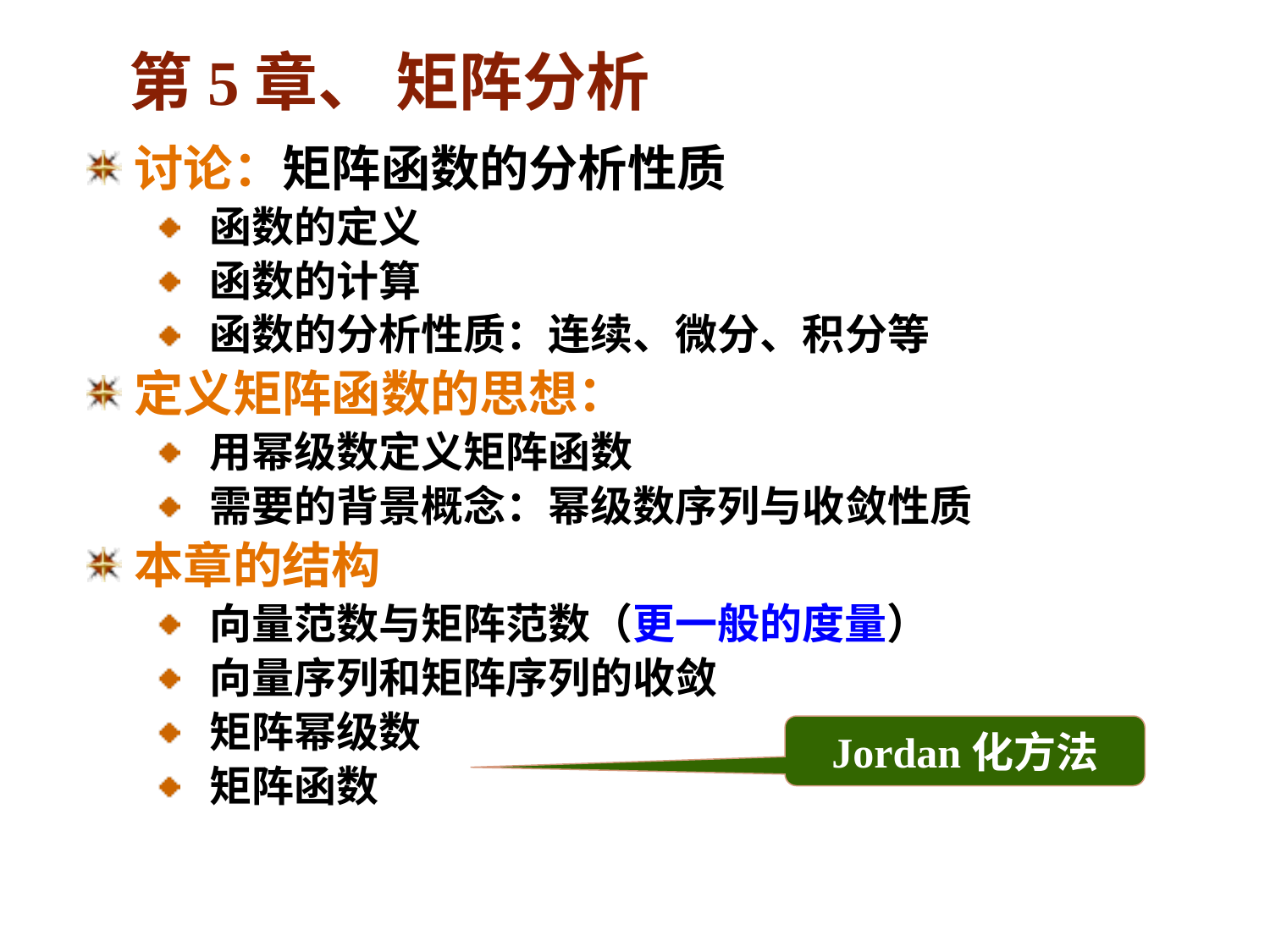

# 第5章、 矩阵分析
讨论：矩阵函数的分析性质
 函数的定义
 函数的计算
 函数的分析性质：连续、微分、积分等
定义矩阵函数的思想：
 用幂级数定义矩阵函数
 需要的背景概念：幂级数序列与收敛性质
本章的结构
 向量范数与矩阵范数（更一般的度量）
 向量序列和矩阵序列的收敛
 矩阵幂级数
 矩阵函数
Jordan化方法